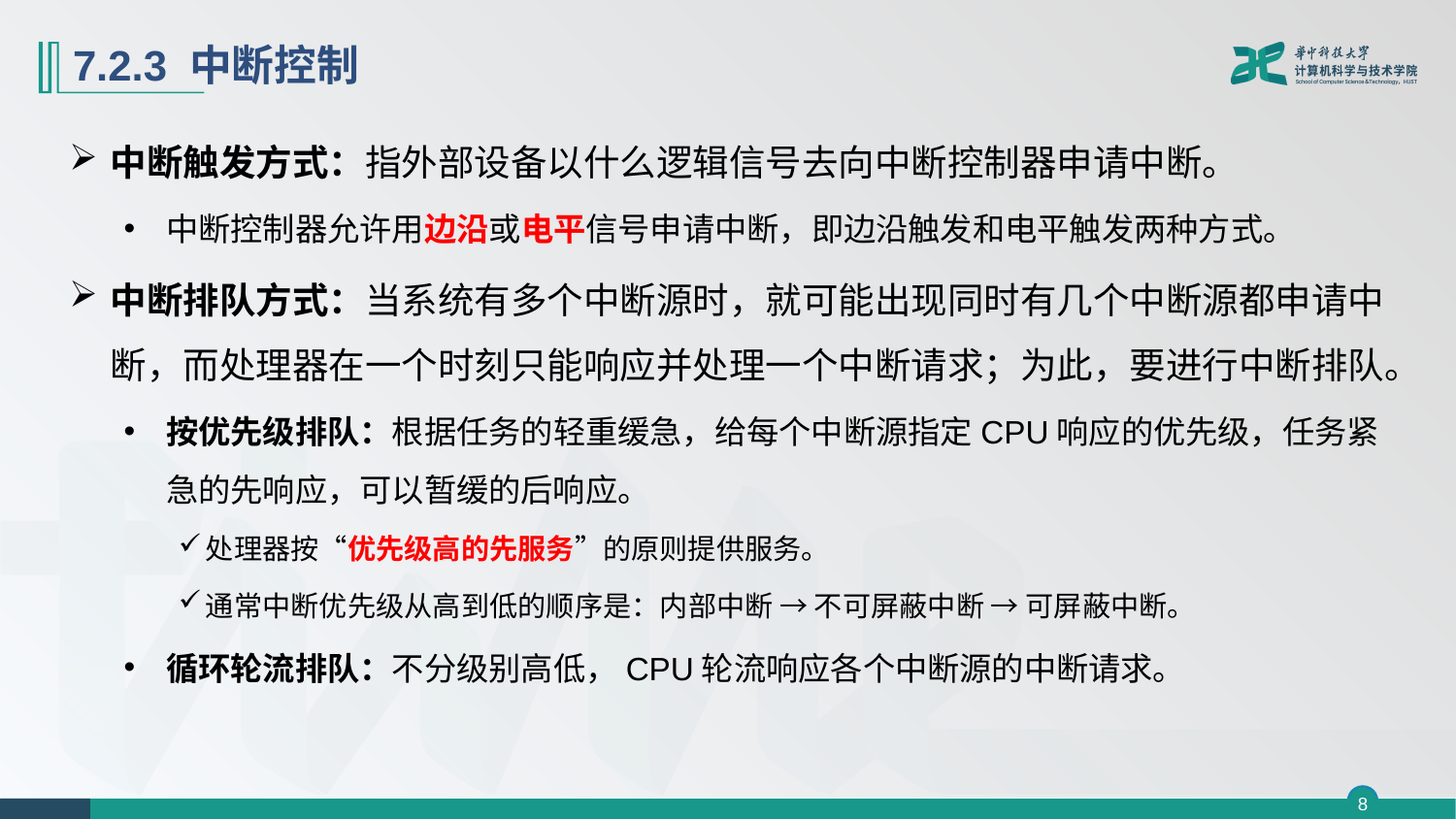

# 7.2.3 中断控制
中断触发方式：指外部设备以什么逻辑信号去向中断控制器申请中断。
中断控制器允许用边沿或电平信号申请中断，即边沿触发和电平触发两种方式。
中断排队方式：当系统有多个中断源时，就可能出现同时有几个中断源都申请中断，而处理器在一个时刻只能响应并处理一个中断请求；为此，要进行中断排队。
按优先级排队：根据任务的轻重缓急，给每个中断源指定CPU响应的优先级，任务紧急的先响应，可以暂缓的后响应。
处理器按“优先级高的先服务”的原则提供服务。
通常中断优先级从高到低的顺序是：内部中断 → 不可屏蔽中断 → 可屏蔽中断。
循环轮流排队：不分级别高低，CPU轮流响应各个中断源的中断请求。